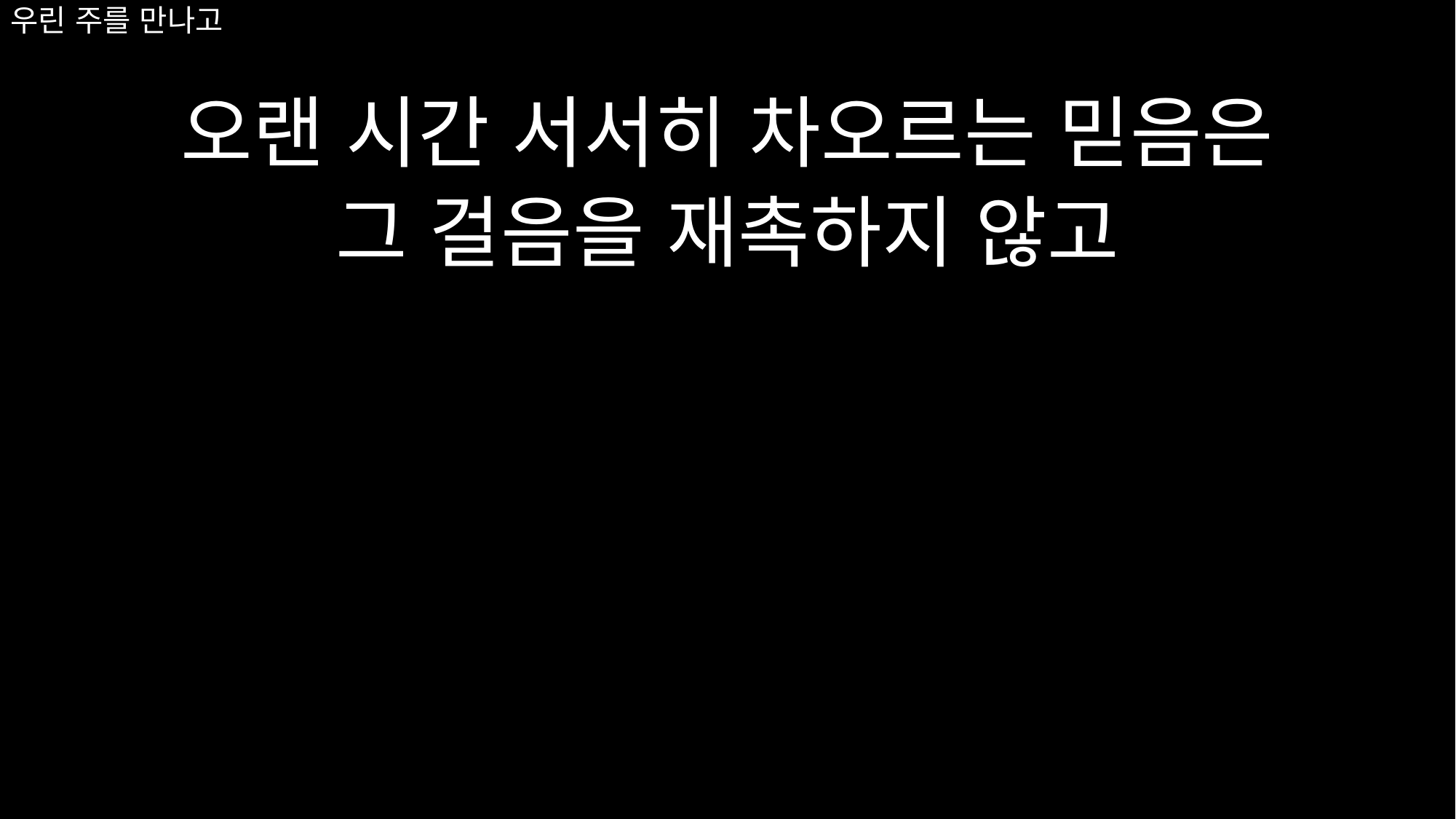

# 우린 주를 만나고
오랜 시간 서서히 차오르는 믿음은
그 걸음을 재촉하지 않고